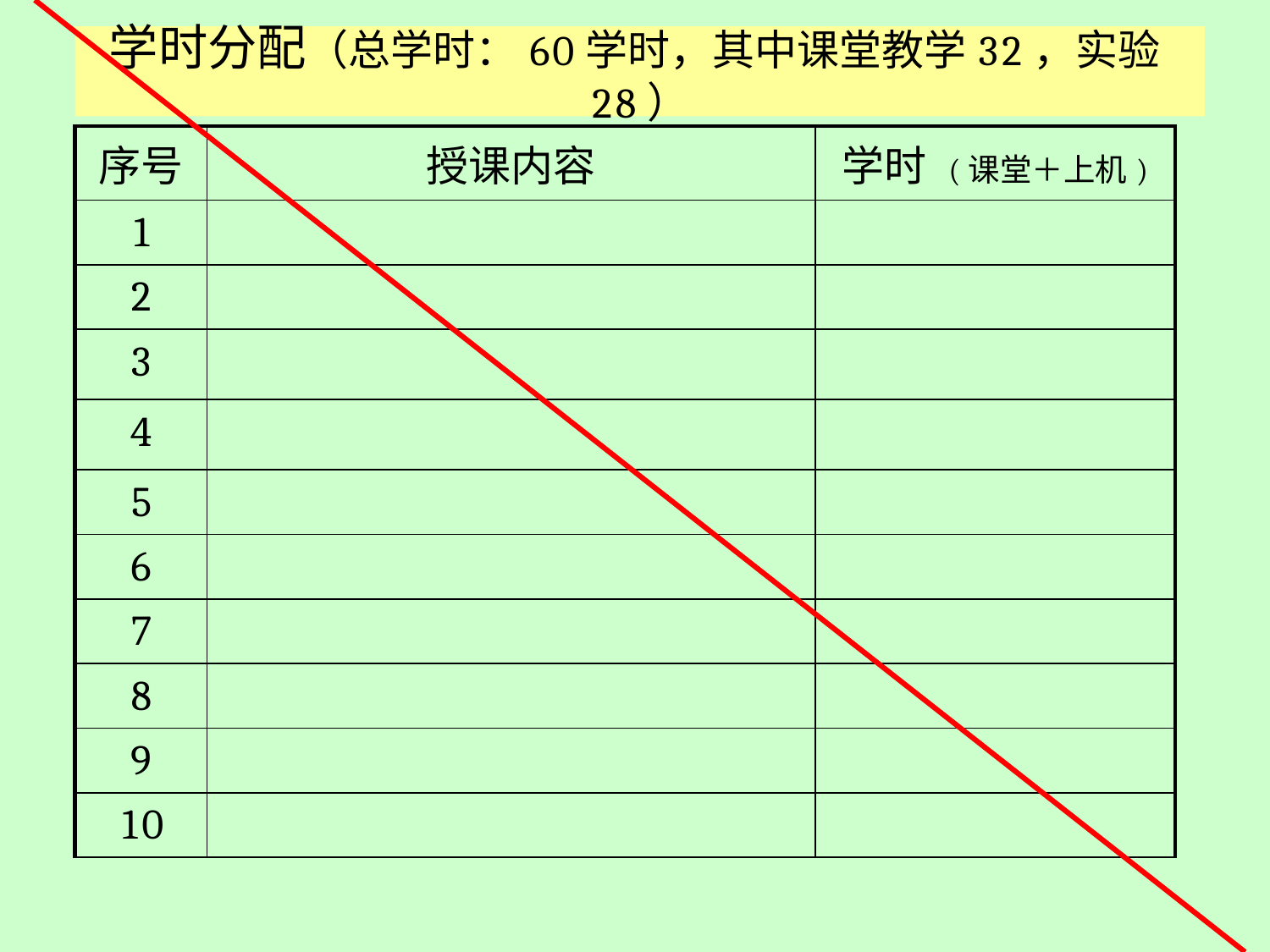

# 学时分配（总学时：60学时，其中课堂教学32，实验28）
| 序号 | 授课内容 | 学时 (课堂＋上机) |
| --- | --- | --- |
| 1 |  |  |
| 2 |  |  |
| 3 |  |  |
| 4 |  |  |
| 5 |  |  |
| 6 |  |  |
| 7 |  |  |
| 8 |  |  |
| 9 |  |  |
| 10 |  |  |
11